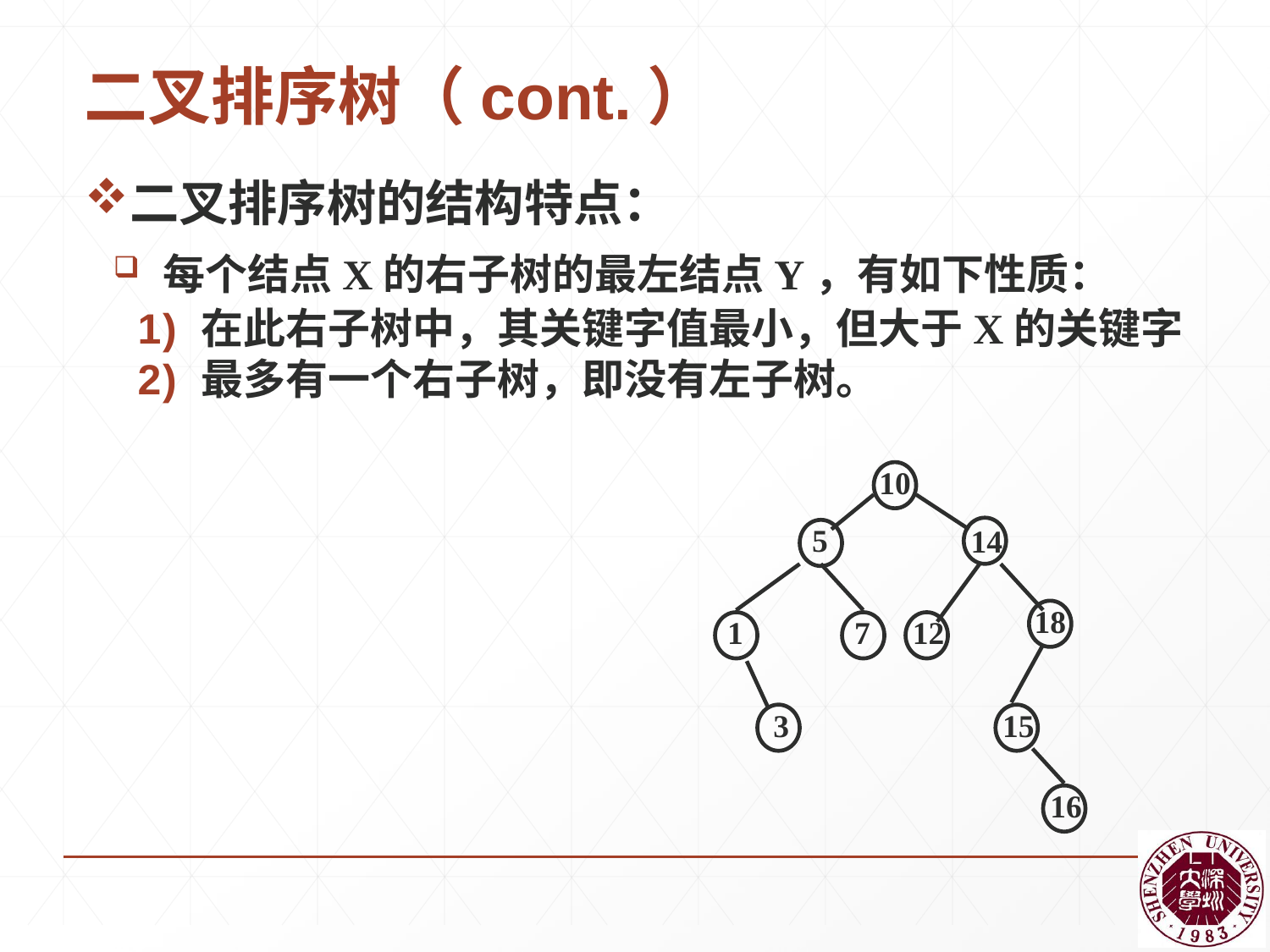

# 二叉排序树（cont.）
二叉排序树的结构特点：
 每个结点X的右子树的最左结点Y，有如下性质：
在此右子树中，其关键字值最小，但大于X的关键字
最多有一个右子树，即没有左子树。

10

5
14

18

1
7
12

3
15

16